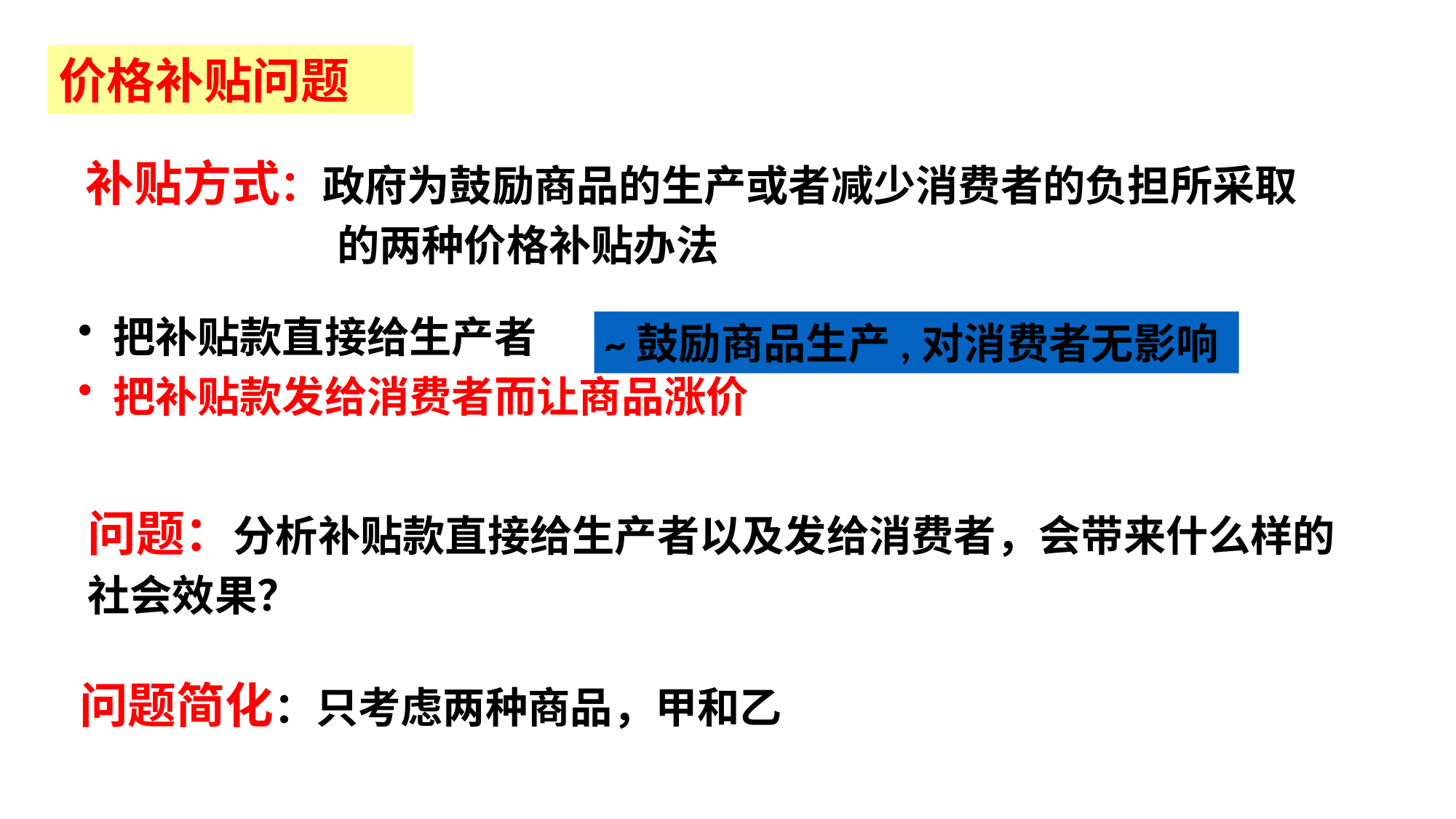

价格补贴问题
补贴方式：政府为鼓励商品的生产或者减少消费者的负担所采取
                         的两种价格补贴办法
 把补贴款直接给生产者
 把补贴款发给消费者而让商品涨价
~鼓励商品生产,对消费者无影响
问题：分析补贴款直接给生产者以及发给消费者，会带来什么样的社会效果？
问题简化：只考虑两种商品，甲和乙